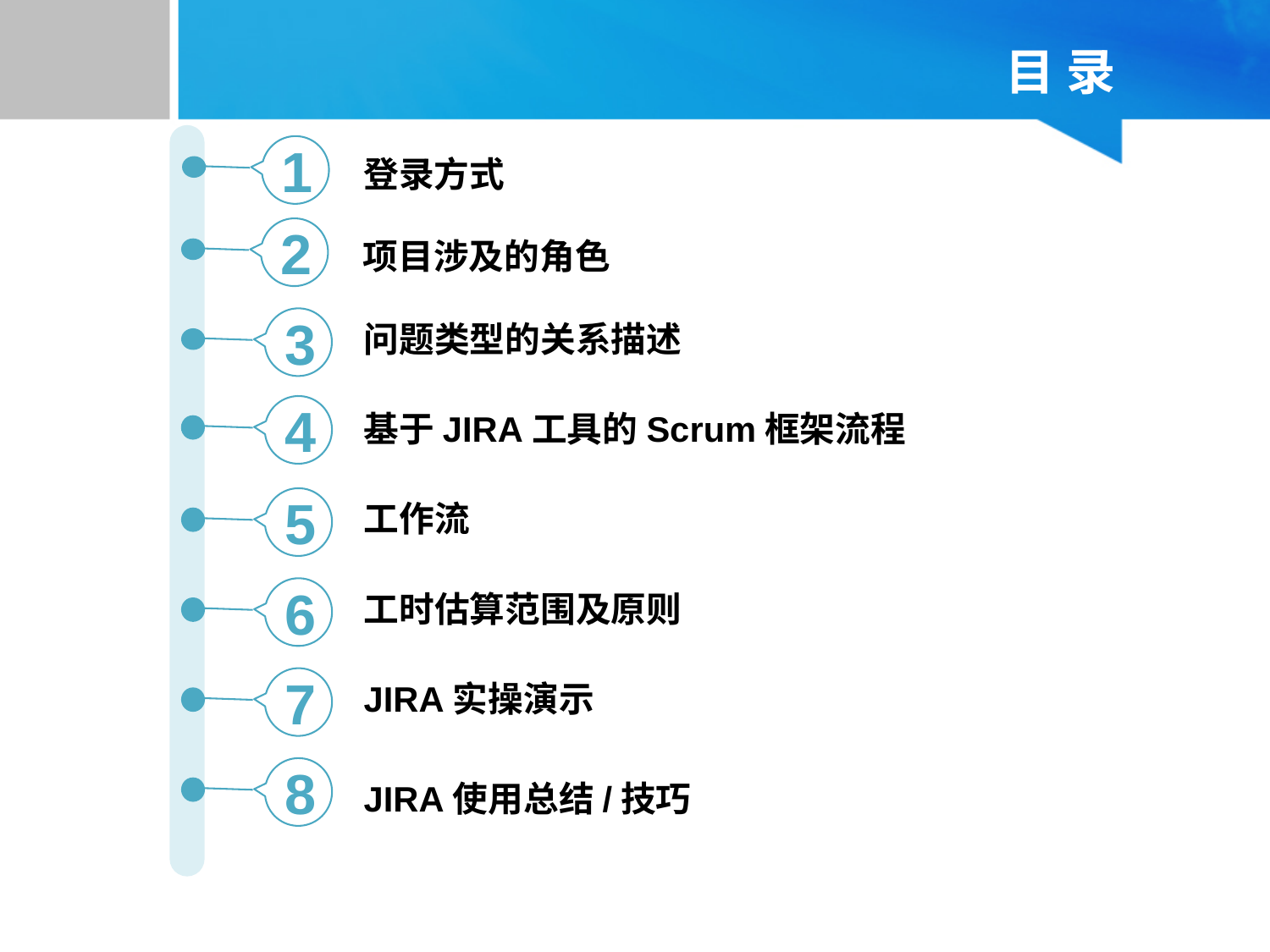

目 录

1
登录方式

2
项目涉及的角色

3
问题类型的关系描述

4
基于JIRA工具的Scrum框架流程

5
工作流

6
工时估算范围及原则

7
JIRA实操演示

8
JIRA使用总结/技巧